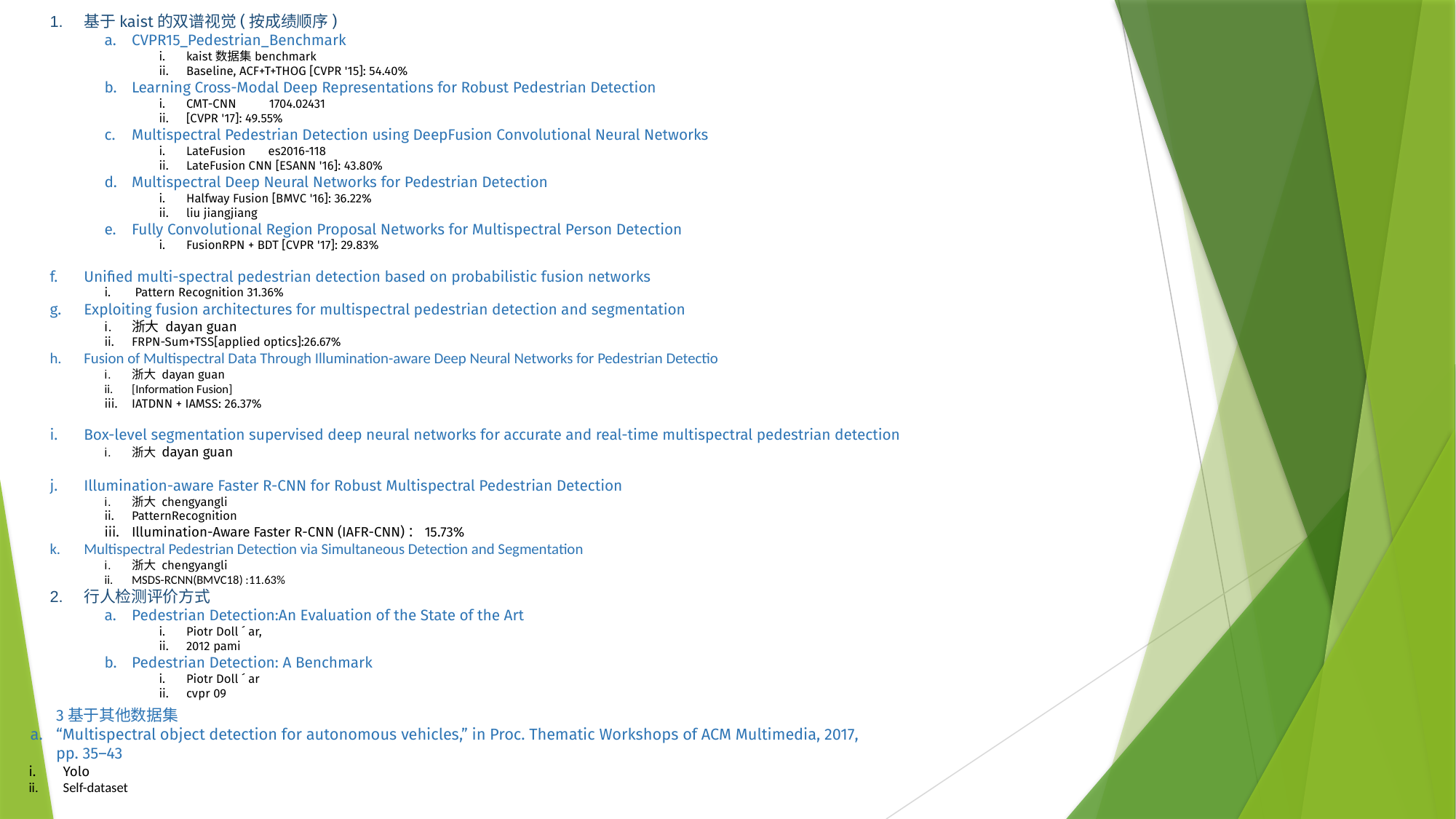

基于kaist的双谱视觉(按成绩顺序)
CVPR15_Pedestrian_Benchmark
kaist数据集benchmark
Baseline, ACF+T+THOG [CVPR '15]: 54.40%
Learning Cross-Modal Deep Representations for Robust Pedestrian Detection
CMT-CNN          1704.02431
[CVPR '17]: 49.55%
Multispectral Pedestrian Detection using DeepFusion Convolutional Neural Networks
LateFusion       es2016-118
LateFusion CNN [ESANN '16]: 43.80%
Multispectral Deep Neural Networks for Pedestrian Detection
Halfway Fusion [BMVC '16]: 36.22%
liu jiangjiang
Fully Convolutional Region Proposal Networks for Multispectral Person Detection
FusionRPN + BDT [CVPR '17]: 29.83%

Unified multi-spectral pedestrian detection based on probabilistic fusion networks
 Pattern Recognition 31.36%
Exploiting fusion architectures for multispectral pedestrian detection and segmentation
浙大 dayan guan
FRPN-Sum+TSS[applied optics]:26.67%
Fusion of Multispectral Data Through Illumination-aware Deep Neural Networks for Pedestrian Detectio
浙大 dayan guan
[Information Fusion]
IATDNN + IAMSS: 26.37%

Box-level segmentation supervised deep neural networks for accurate and real-time multispectral pedestrian detection
浙大 dayan guan

Illumination-aware Faster R-CNN for Robust Multispectral Pedestrian Detection
浙大 chengyangli
PatternRecognition
Illumination-Aware Faster R-CNN (IAFR-CNN)：15.73%
Multispectral Pedestrian Detection via Simultaneous Detection and Segmentation
浙大 chengyangli
MSDS-RCNN(BMVC18) :11.63%
行人检测评价方式
Pedestrian Detection:An Evaluation of the State of the Art
Piotr Doll ´ ar,
2012 pami
Pedestrian Detection: A Benchmark
Piotr Doll ´ ar
cvpr 09

3基于其他数据集
“Multispectral object detection for autonomous vehicles,” in Proc. Thematic Workshops of ACM Multimedia, 2017, pp. 35–43
Yolo
Self-dataset